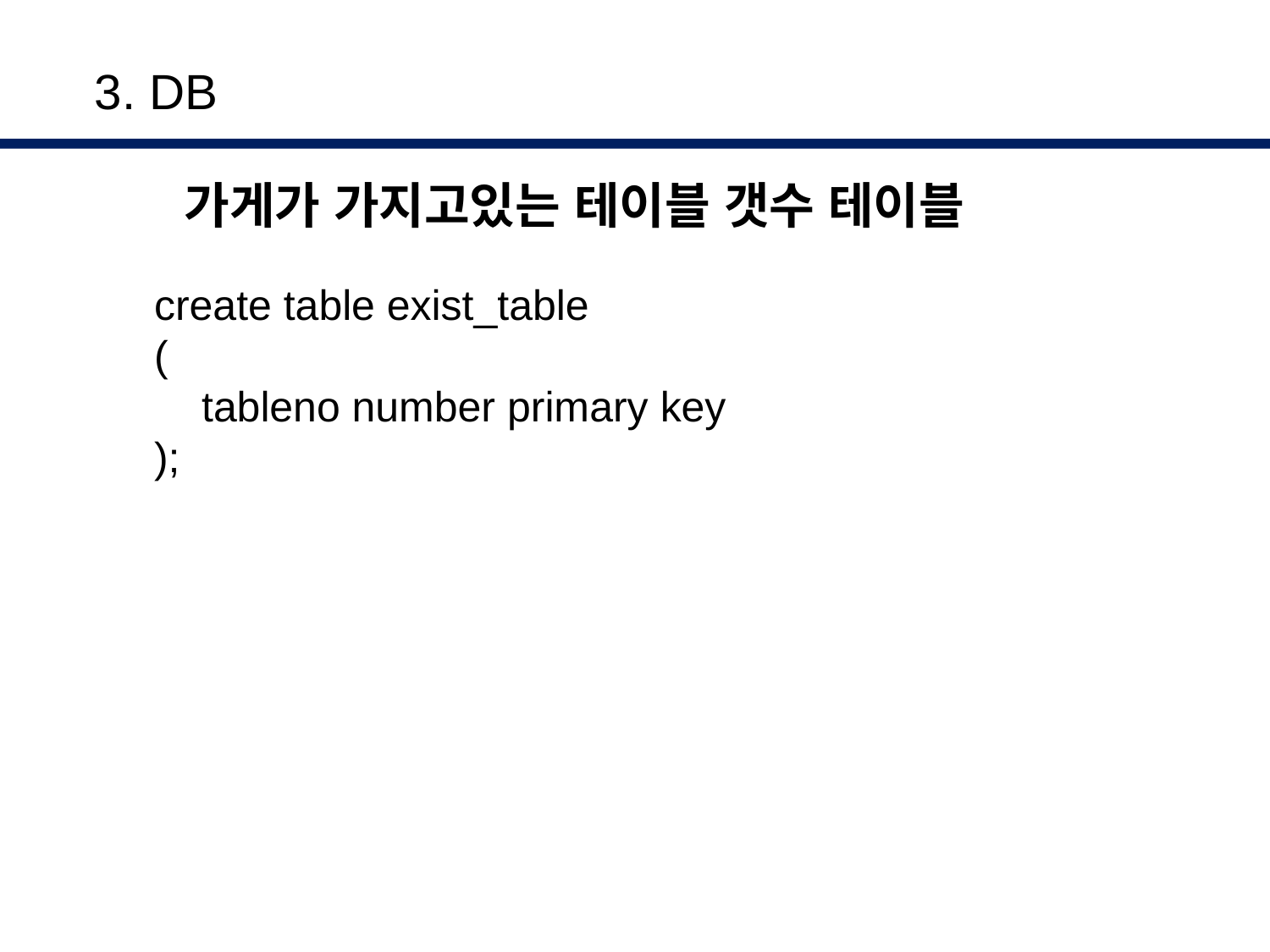

3. DB

가게가 가지고있는 테이블 갯수 테이블
create table exist_table
(
    tableno number primary key
);